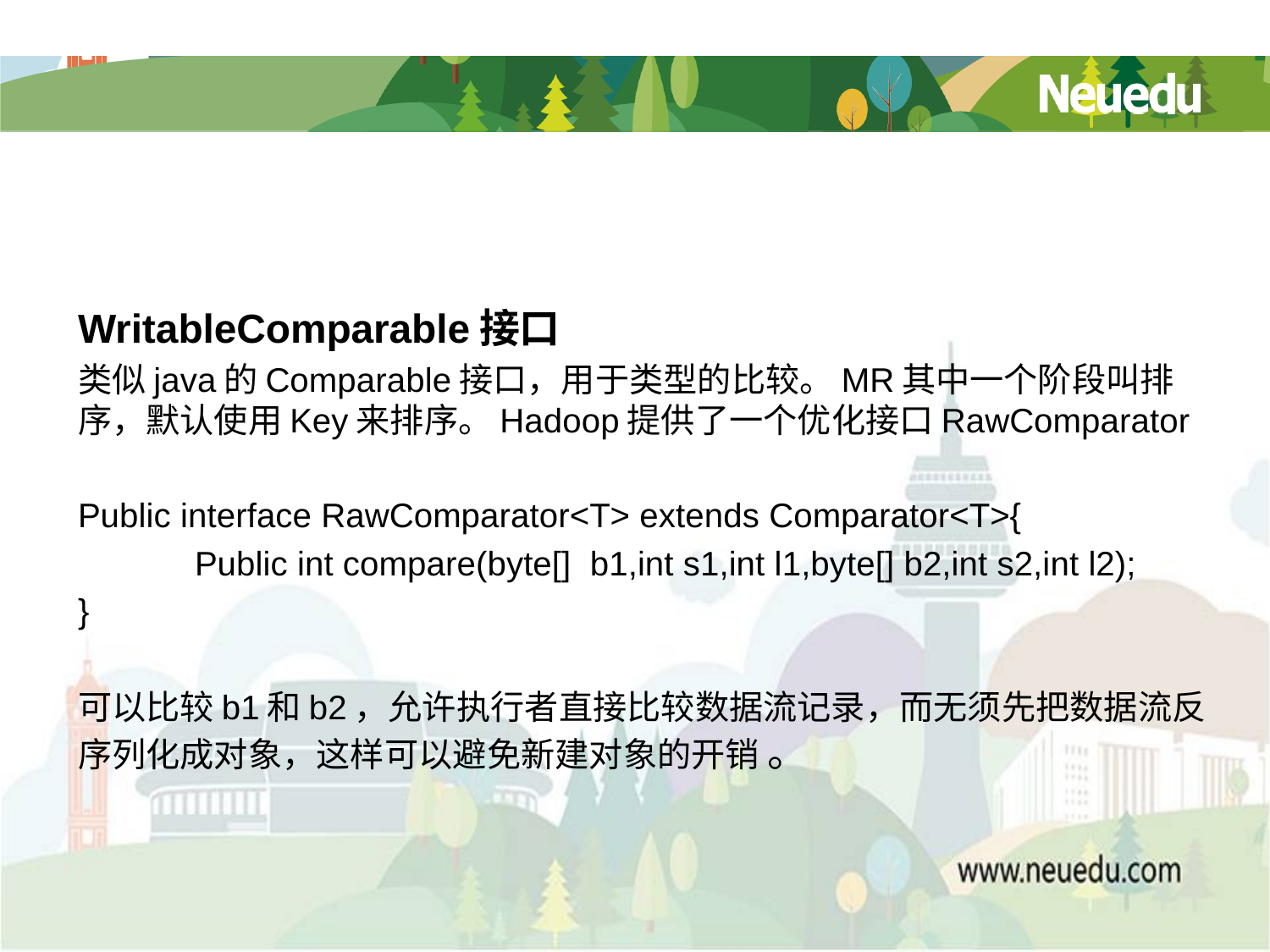

#
WritableComparable接口
类似java的Comparable接口，用于类型的比较。MR其中一个阶段叫排序，默认使用Key来排序。Hadoop提供了一个优化接口RawComparator

Public interface RawComparator<T> extends Comparator<T>{
	Public int compare(byte[]  b1,int s1,int l1,byte[] b2,int s2,int l2);
}

可以比较b1和b2，允许执行者直接比较数据流记录，而无须先把数据流反序列化成对象，这样可以避免新建对象的开销 。